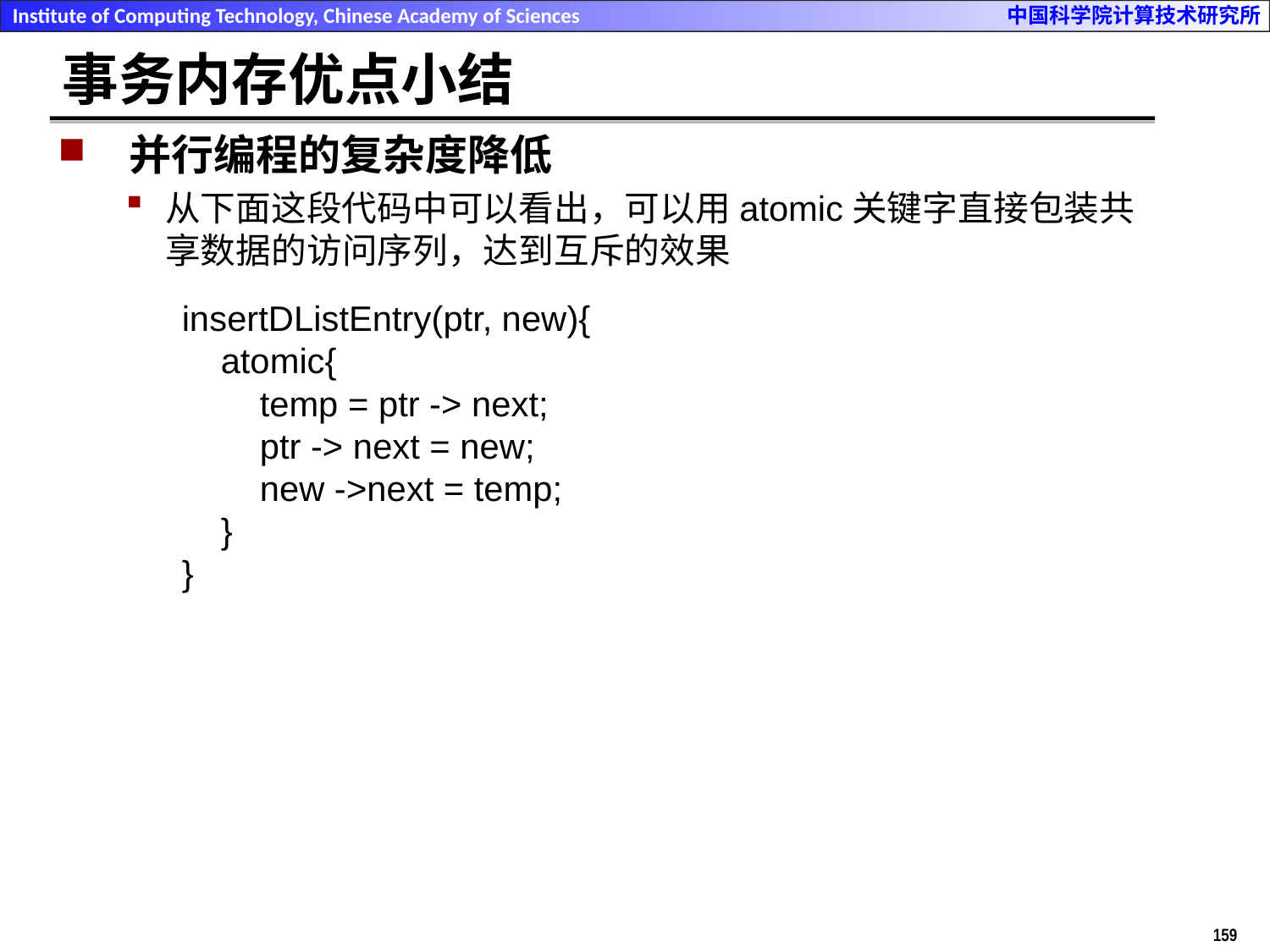

# 事务内存优点小结
 并行编程的复杂度降低
从下面这段代码中可以看出，可以用atomic关键字直接包装共享数据的访问序列，达到互斥的效果
insertDListEntry(ptr, new){
    atomic{
        temp = ptr -> next;
        ptr -> next = new;
        new ->next = temp;
    }
}